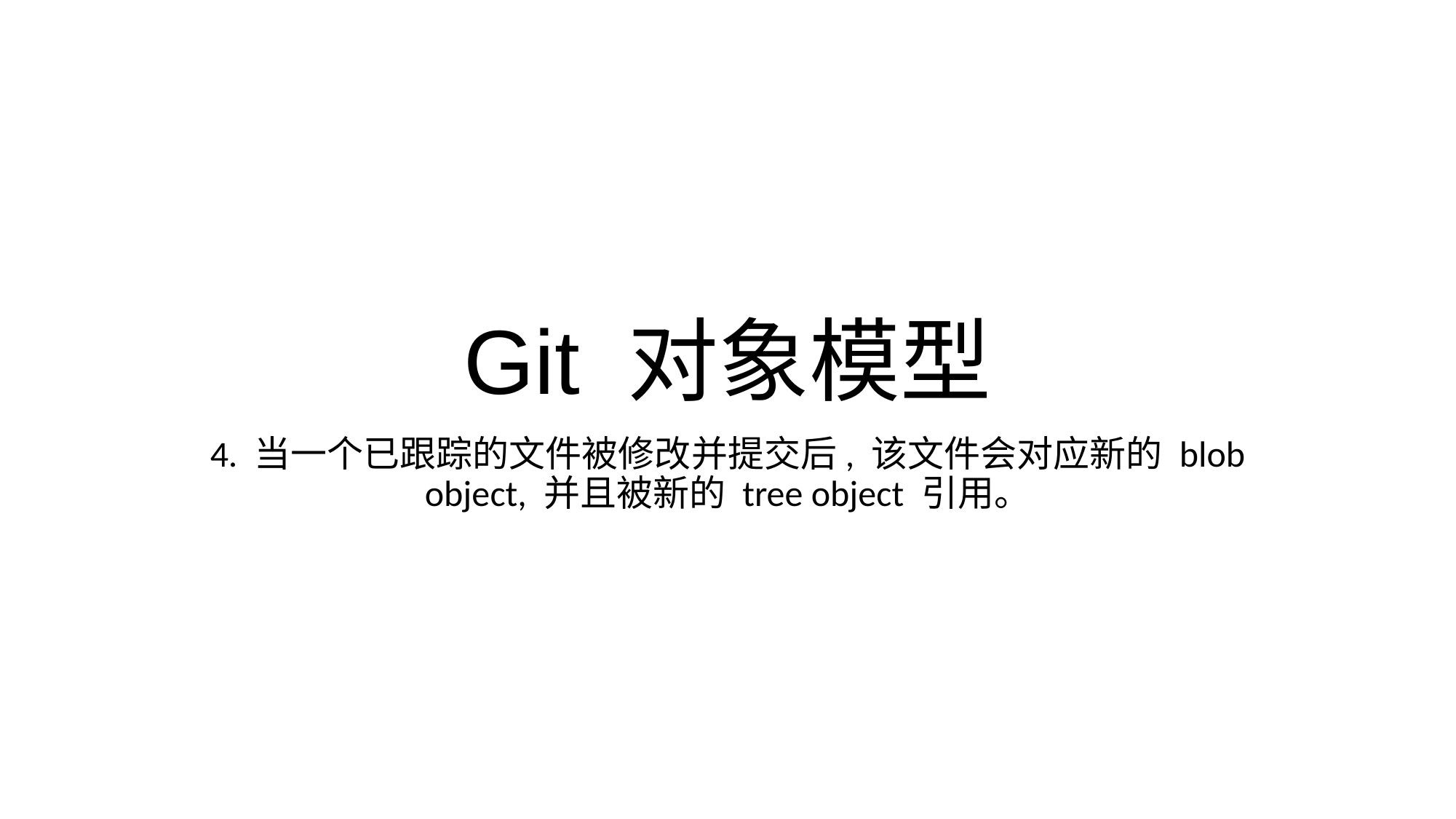

# Git 对象模型
4. 当一个已跟踪的文件被修改并提交后, 该文件会对应新的 blob object, 并且被新的 tree object 引用。